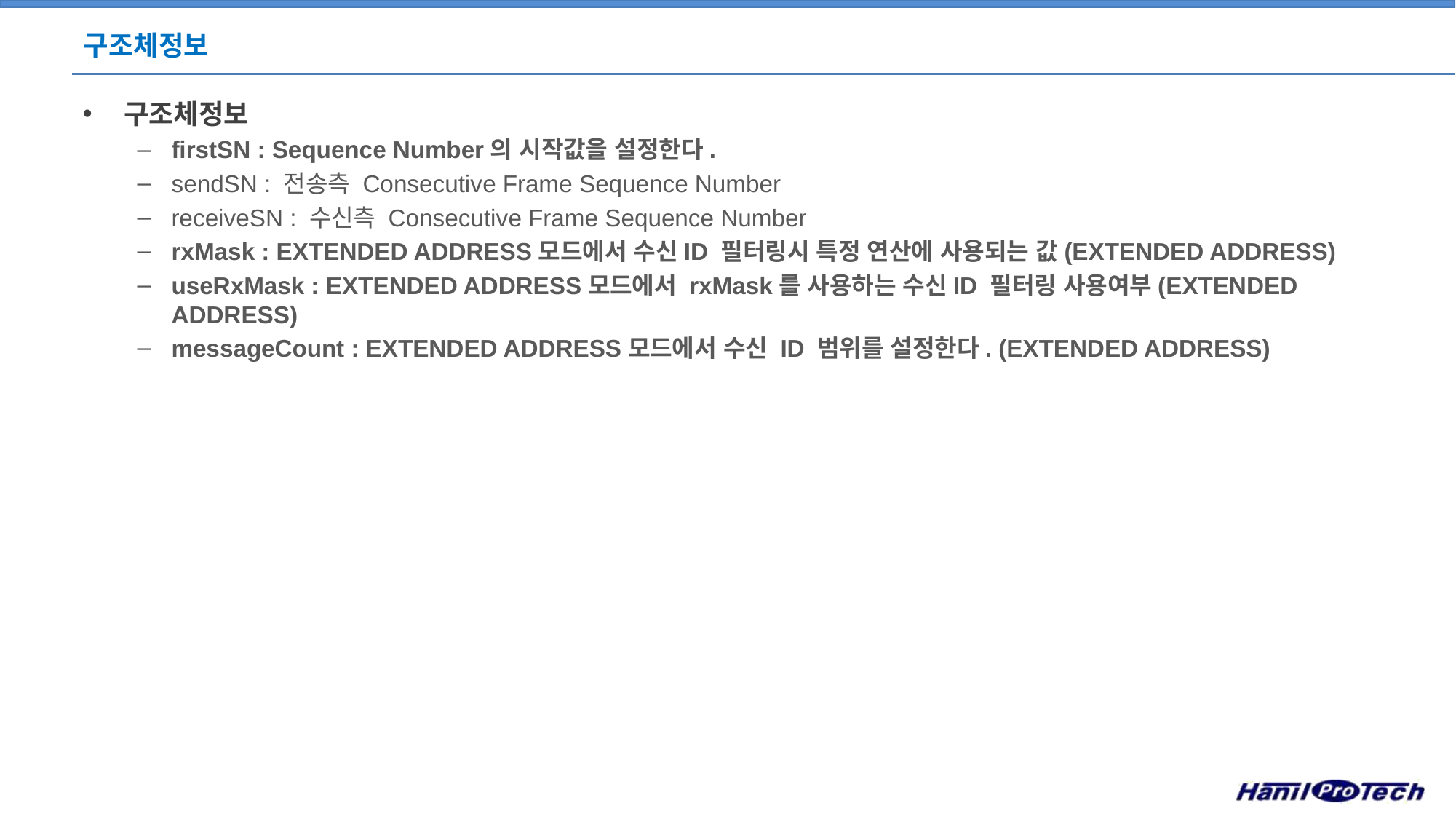

# 구조체정보
구조체정보
firstSN : Sequence Number의 시작값을 설정한다.
sendSN : 전송측 Consecutive Frame Sequence Number
receiveSN : 수신측 Consecutive Frame Sequence Number
rxMask : EXTENDED ADDRESS모드에서 수신ID 필터링시 특정 연산에 사용되는 값(EXTENDED ADDRESS)
useRxMask : EXTENDED ADDRESS모드에서 rxMask를 사용하는 수신ID 필터링 사용여부(EXTENDED ADDRESS)
messageCount : EXTENDED ADDRESS모드에서 수신 ID 범위를 설정한다. (EXTENDED ADDRESS)